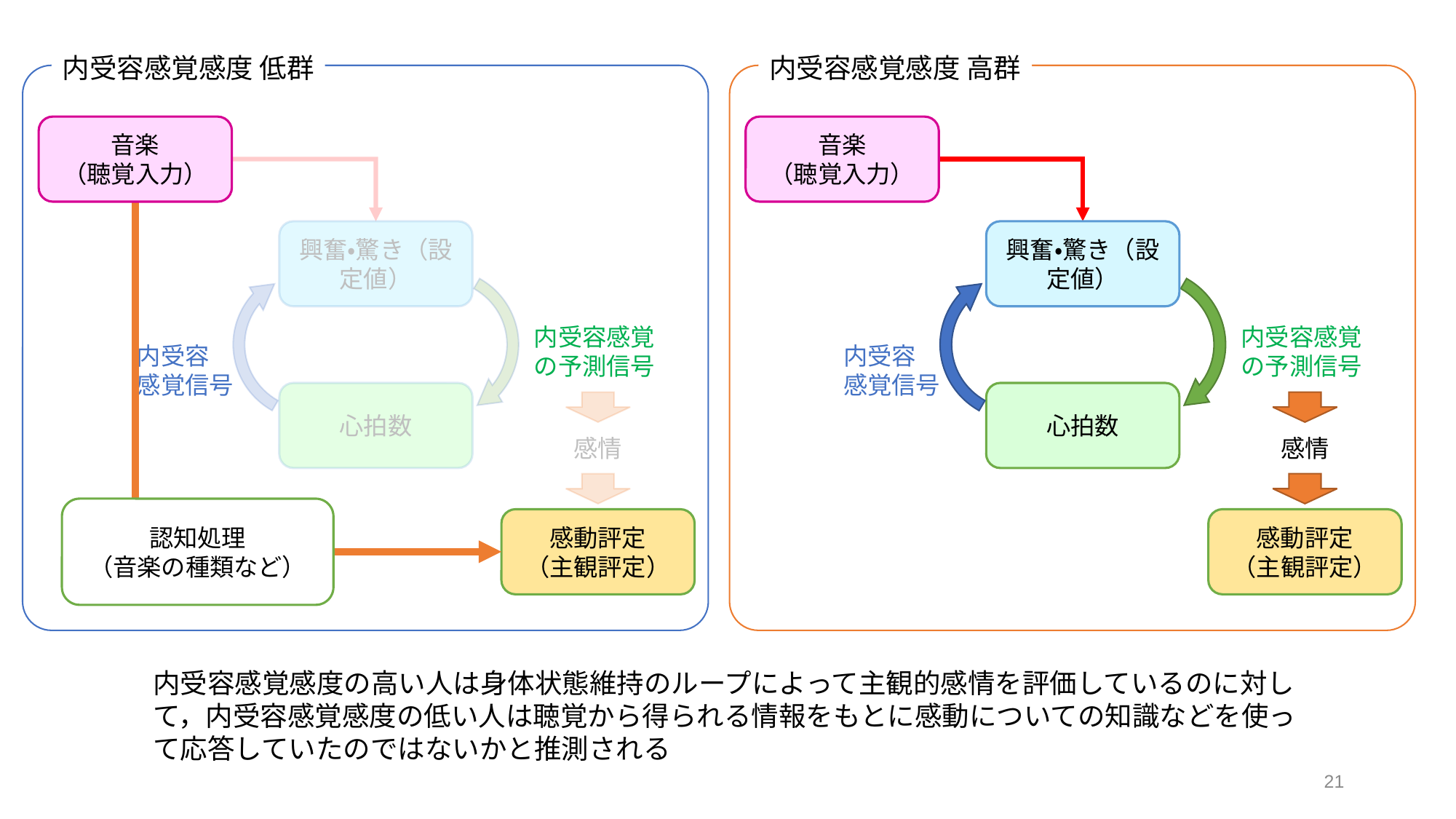

内受容感覚感度 低群
内受容感覚感度 高群

音楽
（聴覚入力）
音楽
（聴覚入力）
興奮・驚き（設定値）
興奮・驚き（設定値）

内受容感覚
の予測信号
内受容感覚
の予測信号
内受容
感覚信号
内受容
感覚信号
心拍数
心拍数

感情
感情

認知処理
（音楽の種類など）
感動評定
（主観評定）
感動評定
（主観評定）
内受容感覚感度の高い人は身体状態維持のループによって主観的感情を評価しているのに対して，内受容感覚感度の低い人は聴覚から得られる情報をもとに感動についての知識などを使って応答していたのではないかと推測される
21